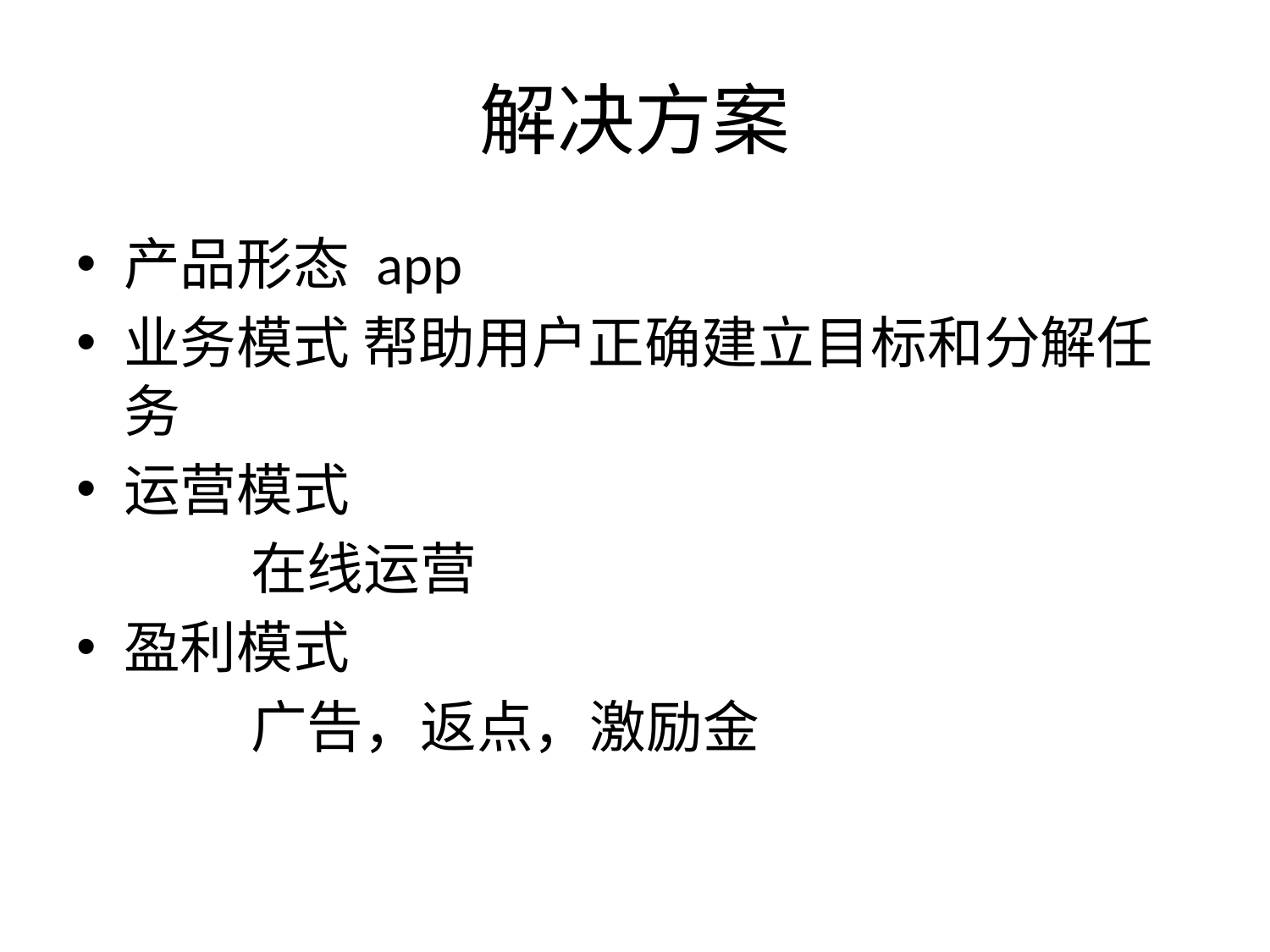

# 解决方案
产品形态 app
业务模式 帮助用户正确建立目标和分解任务
运营模式
		在线运营
盈利模式
		广告，返点，激励金